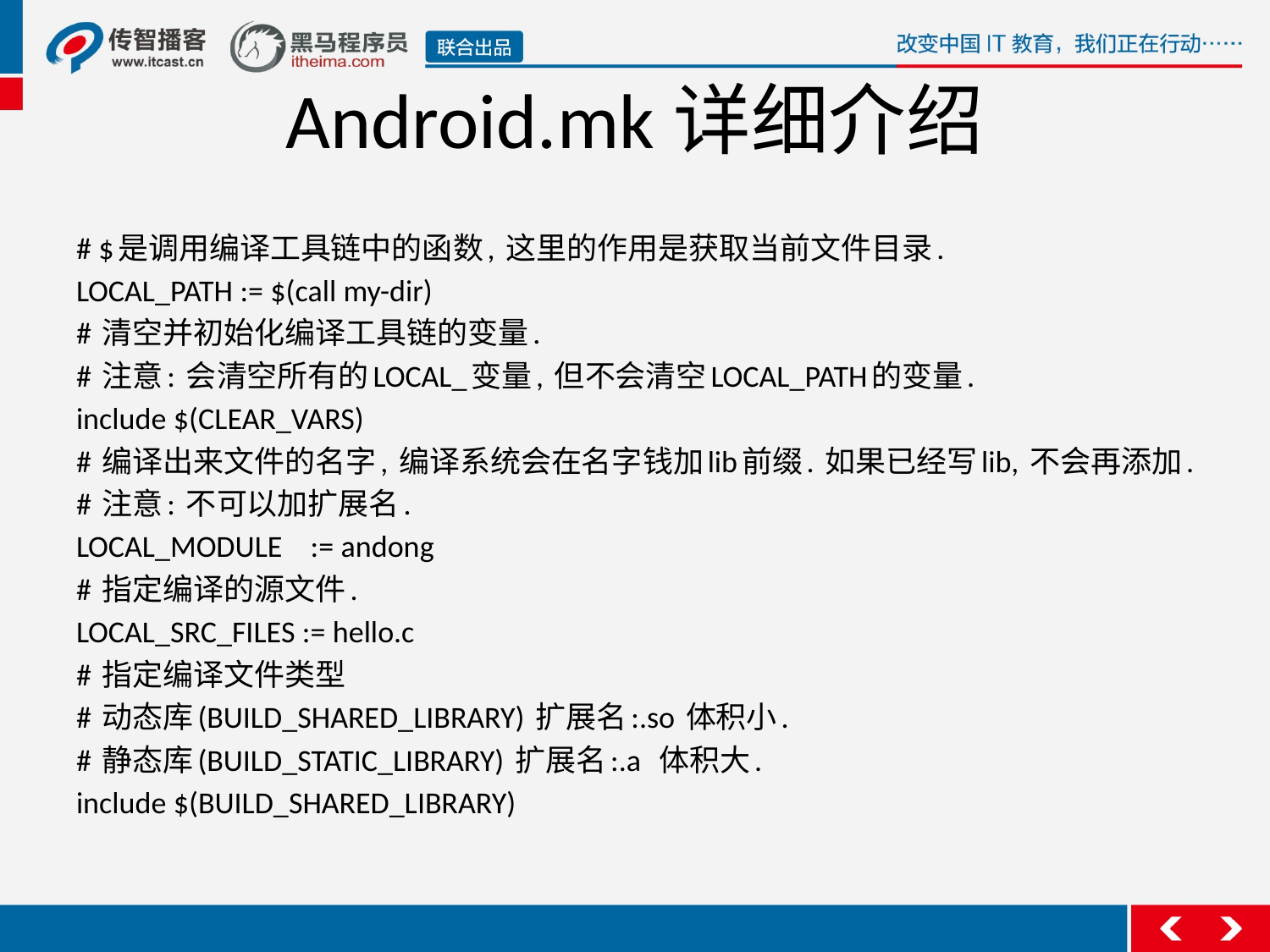

Android.mk详细介绍
# $是调用编译工具链中的函数, 这里的作用是获取当前文件目录.
LOCAL_PATH := $(call my-dir)
# 清空并初始化编译工具链的变量.
# 注意: 会清空所有的LOCAL_变量, 但不会清空LOCAL_PATH的变量.
include $(CLEAR_VARS)
# 编译出来文件的名字, 编译系统会在名字钱加lib前缀. 如果已经写lib, 不会再添加.
# 注意: 不可以加扩展名.
LOCAL_MODULE    := andong
# 指定编译的源文件.
LOCAL_SRC_FILES := hello.c
# 指定编译文件类型
# 动态库(BUILD_SHARED_LIBRARY) 扩展名:.so 体积小.
# 静态库(BUILD_STATIC_LIBRARY) 扩展名:.a  体积大.
include $(BUILD_SHARED_LIBRARY)